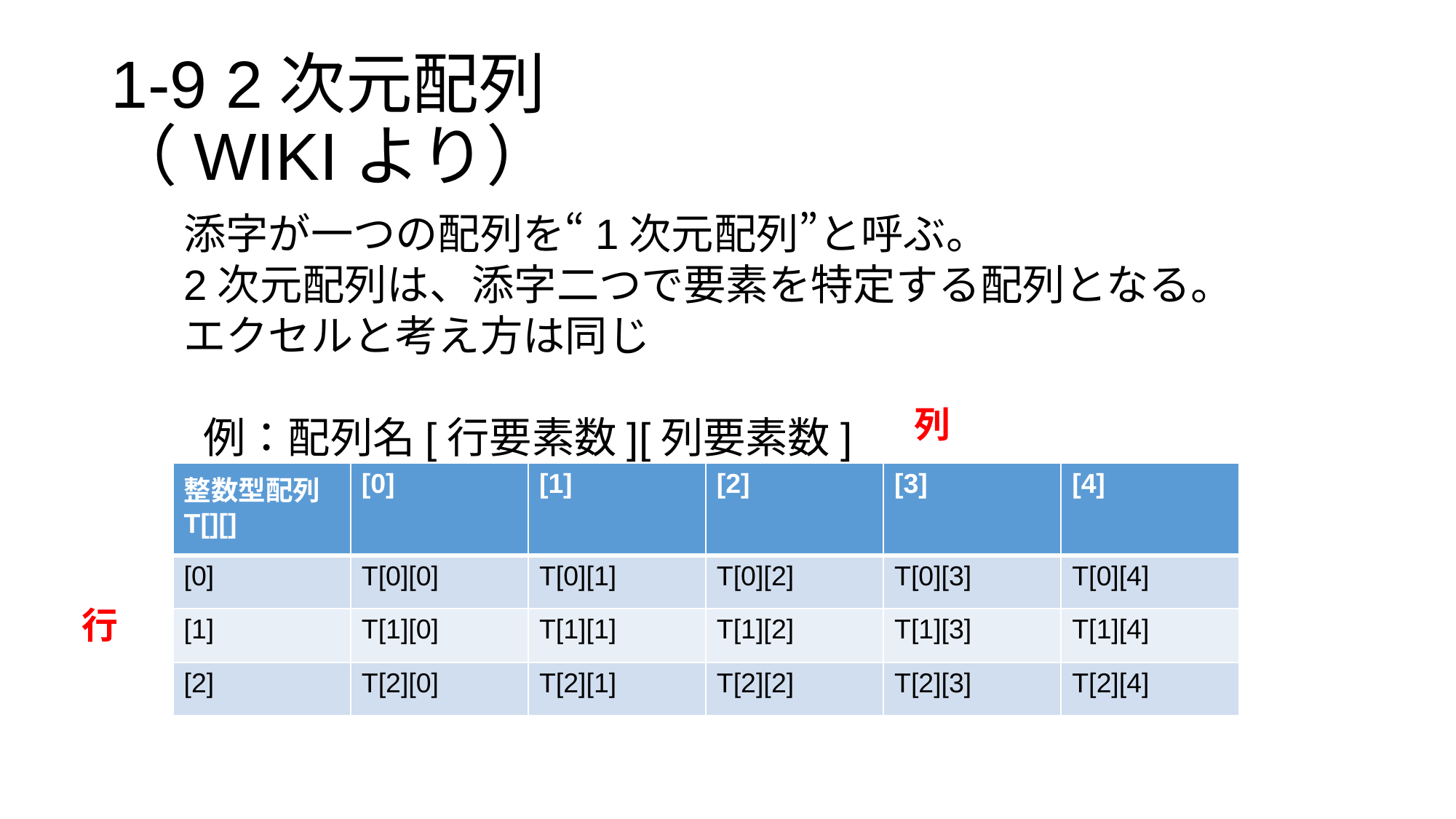

# 1-9 2次元配列　 （WIKIより）
添字が一つの配列を“1次元配列”と呼ぶ。
2次元配列は、添字二つで要素を特定する配列となる。
エクセルと考え方は同じ

 例：配列名[行要素数][列要素数]

列
| 整数型配列T[][] | [0] | [1] | [2] | [3] | [4] |
| --- | --- | --- | --- | --- | --- |
| [0] | T[0][0] | T[0][1] | T[0][2] | T[0][3] | T[0][4] |
| [1] | T[1][0] | T[1][1] | T[1][2] | T[1][3] | T[1][4] |
| [2] | T[2][0] | T[2][1] | T[2][2] | T[2][3] | T[2][4] |
行